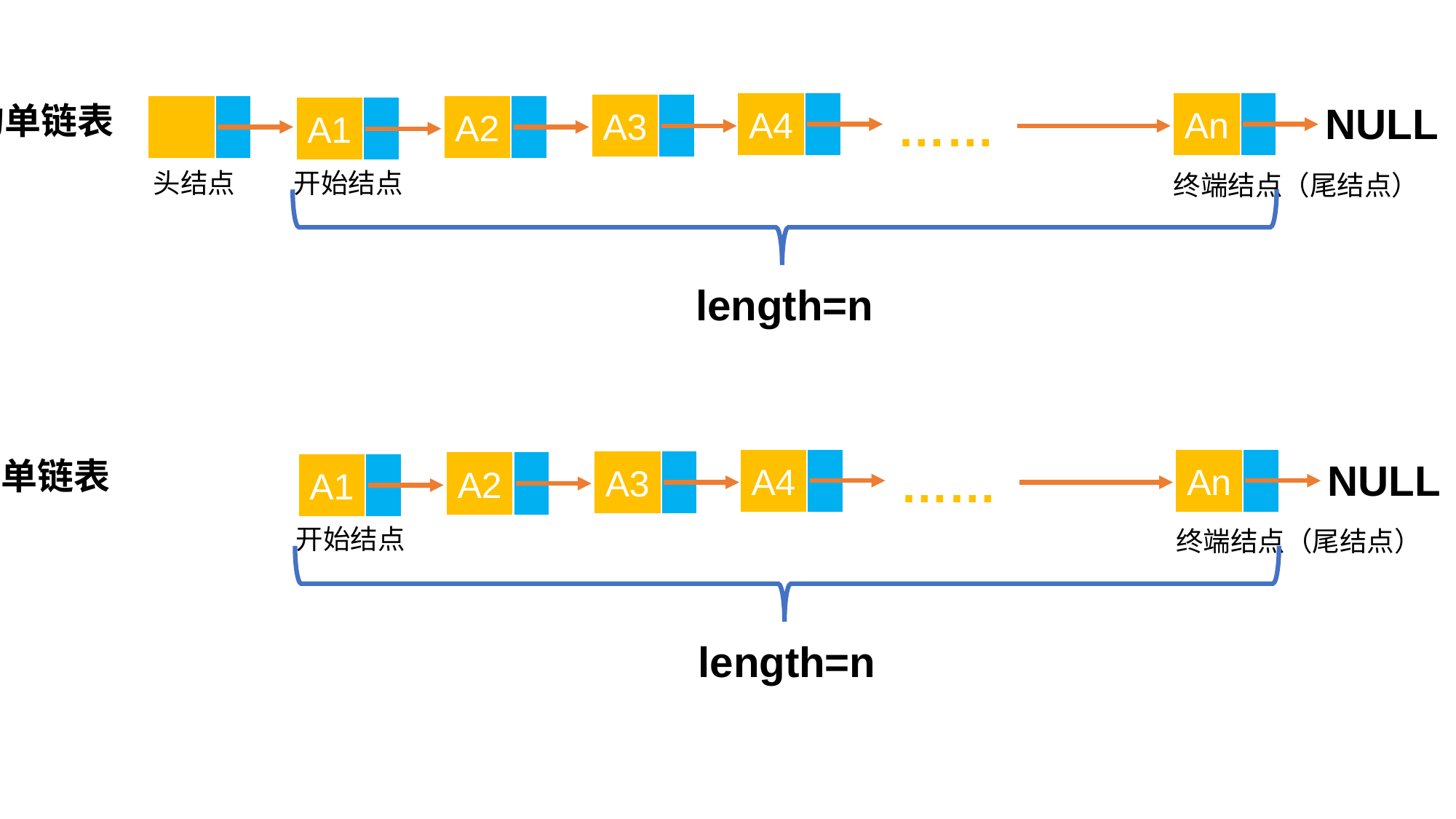

NULL
带头结点的单链表
A4

……
An

A3

A2

A1

头结点
开始结点
终端结点（尾结点）
length=n
不带头结点的单链表
NULL
A4

……
An

A3

A2

A1

开始结点
终端结点（尾结点）
length=n